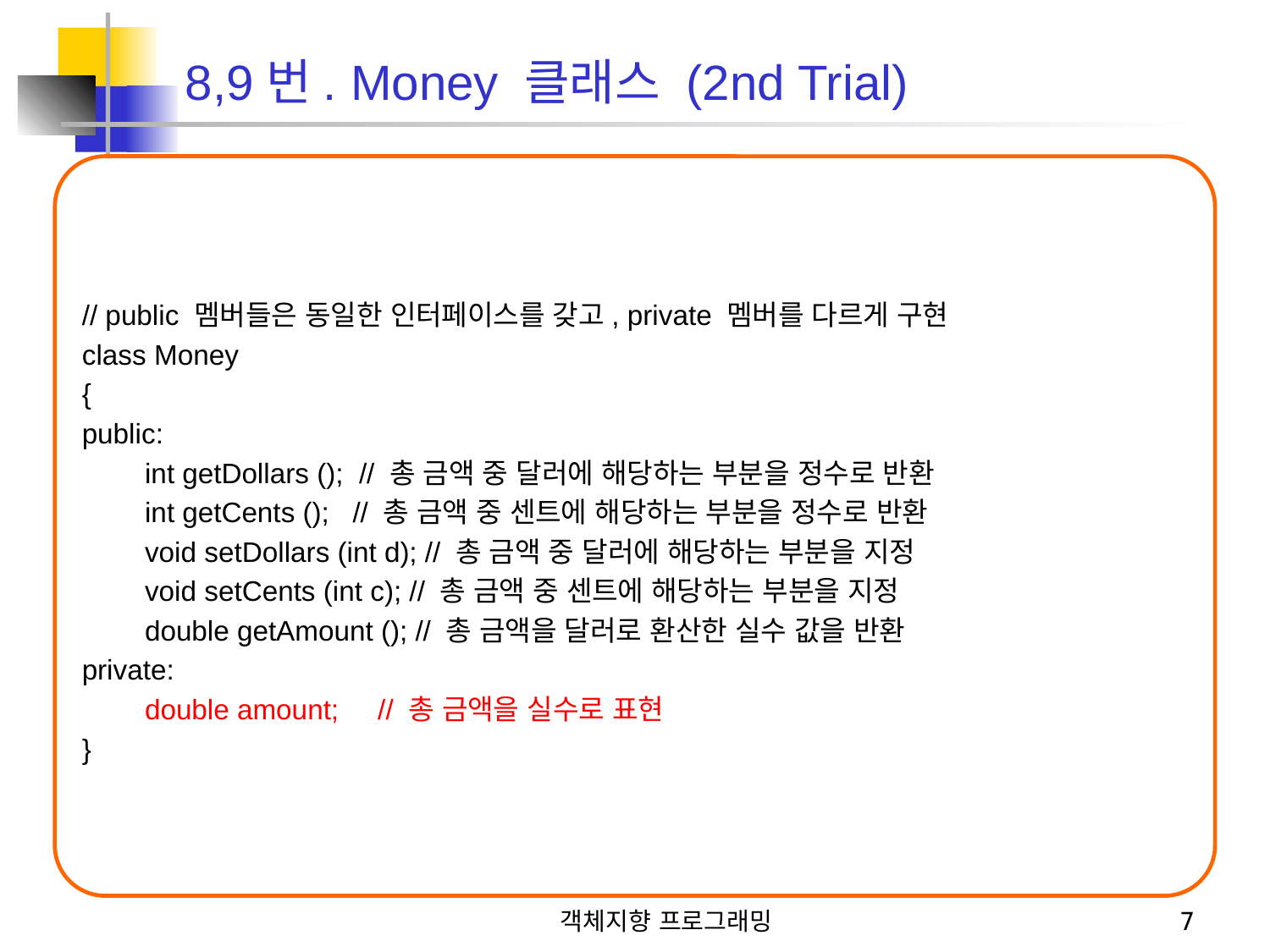

8,9번. Money 클래스 (2nd Trial)
// public 멤버들은 동일한 인터페이스를 갖고, private 멤버를 다르게 구현
class Money
{
public:
        int getDollars ();  // 총 금액 중 달러에 해당하는 부분을 정수로 반환
        int getCents ();   // 총 금액 중 센트에 해당하는 부분을 정수로 반환
        void setDollars (int d); // 총 금액 중 달러에 해당하는 부분을 지정
        void setCents (int c); // 총 금액 중 센트에 해당하는 부분을 지정
        double getAmount (); // 총 금액을 달러로 환산한 실수 값을 반환
private:
        double amount;     // 총 금액을 실수로 표현
}
객체지향 프로그래밍
7